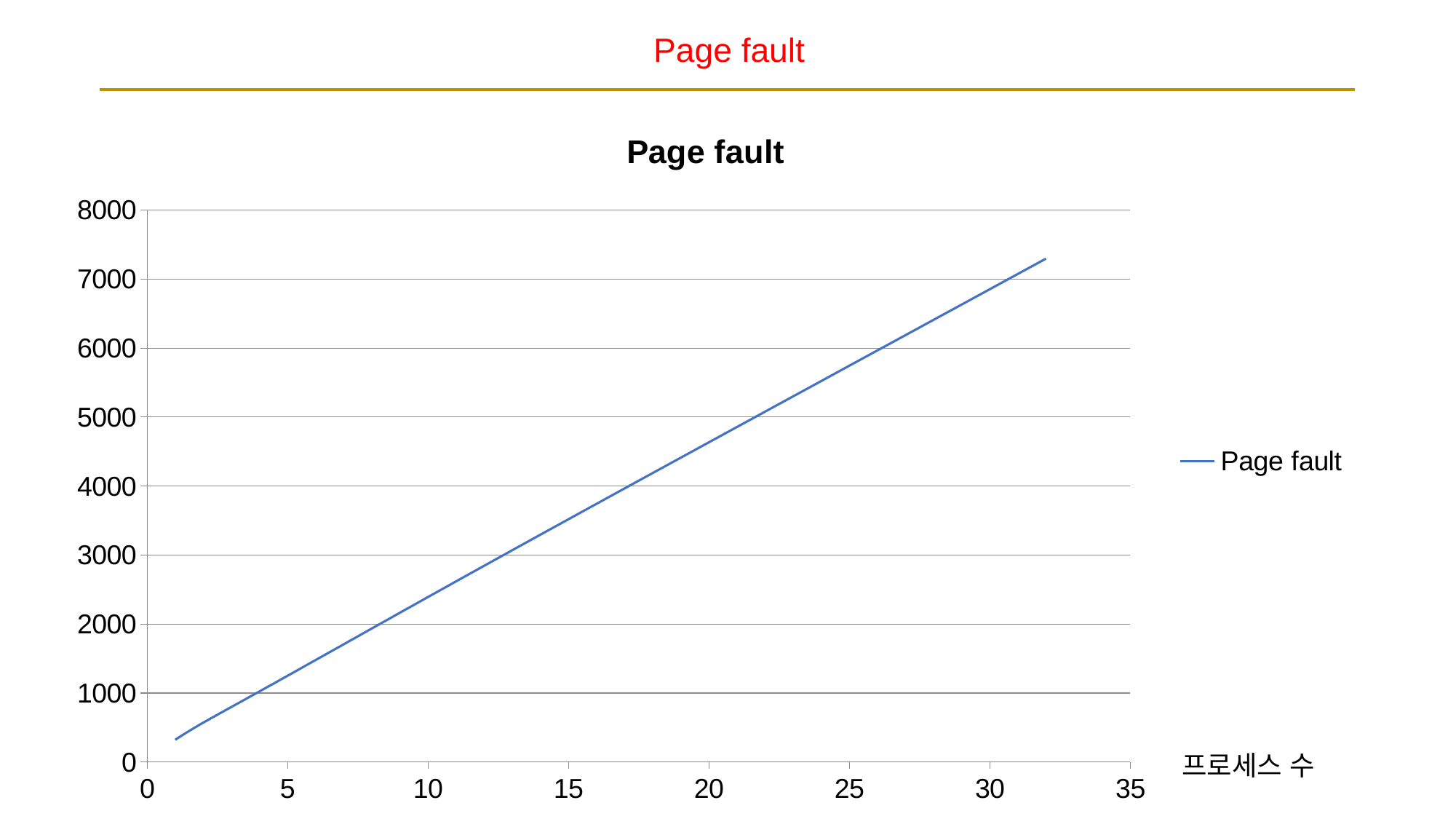

# Page fault

### Chart

| Category | Page fault |
|---|---|
프로세스 수